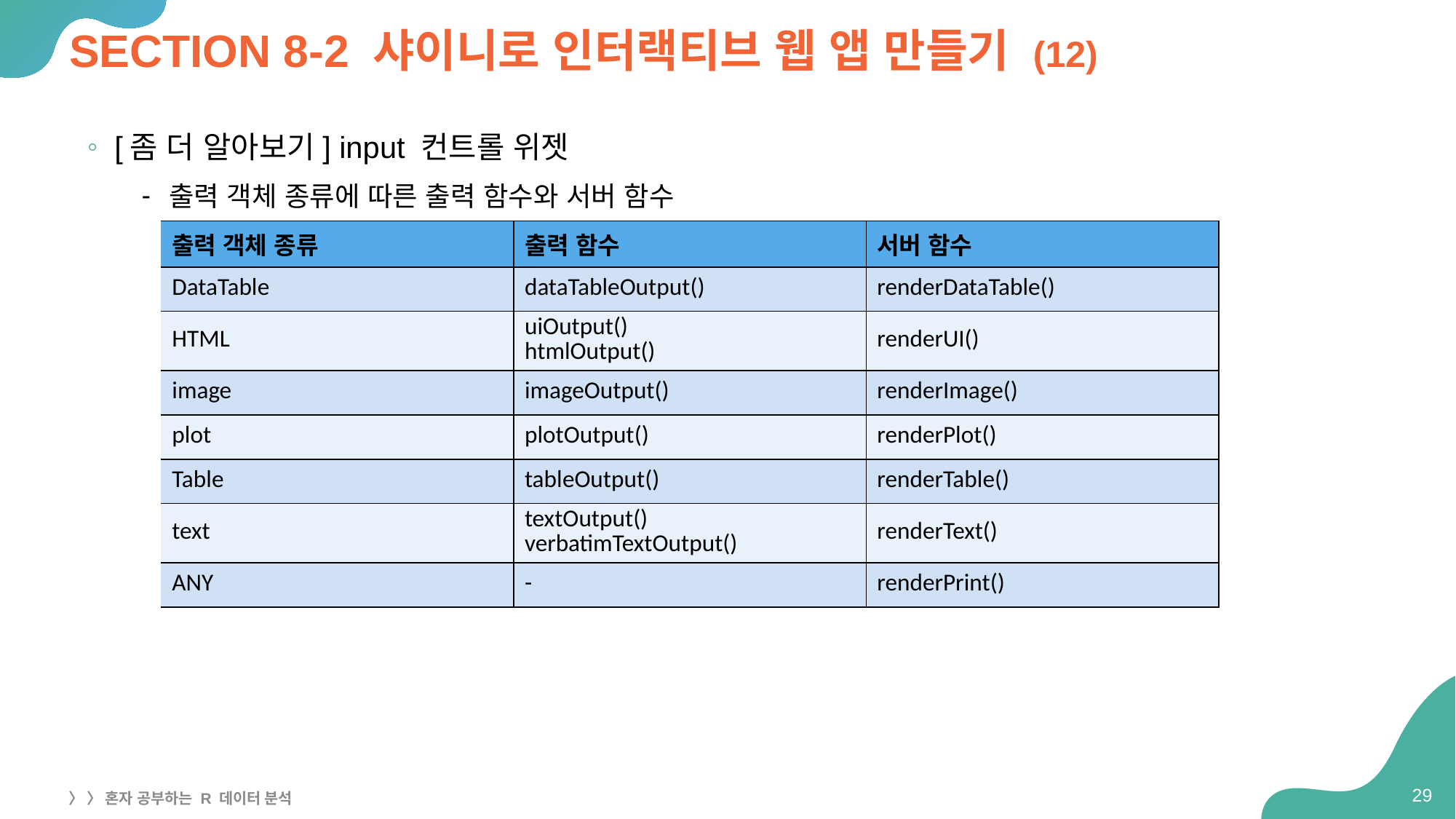

# SECTION 8-2 샤이니로 인터랙티브 웹 앱 만들기 (12)

[좀 더 알아보기] input 컨트롤 위젯
출력 객체 종류에 따른 출력 함수와 서버 함수
| 출력 객체 종류 | 출력 함수 | 서버 함수 |
| --- | --- | --- |
| DataTable | dataTableOutput() | renderDataTable() |
| HTML | uiOutput() htmlOutput() | renderUI() |
| image | imageOutput() | renderImage() |
| plot | plotOutput() | renderPlot() |
| Table | tableOutput() | renderTable() |
| text | textOutput() verbatimTextOutput() | renderText() |
| ANY | - | renderPrint() |
29
〉 〉 혼자 공부하는 R 데이터 분석